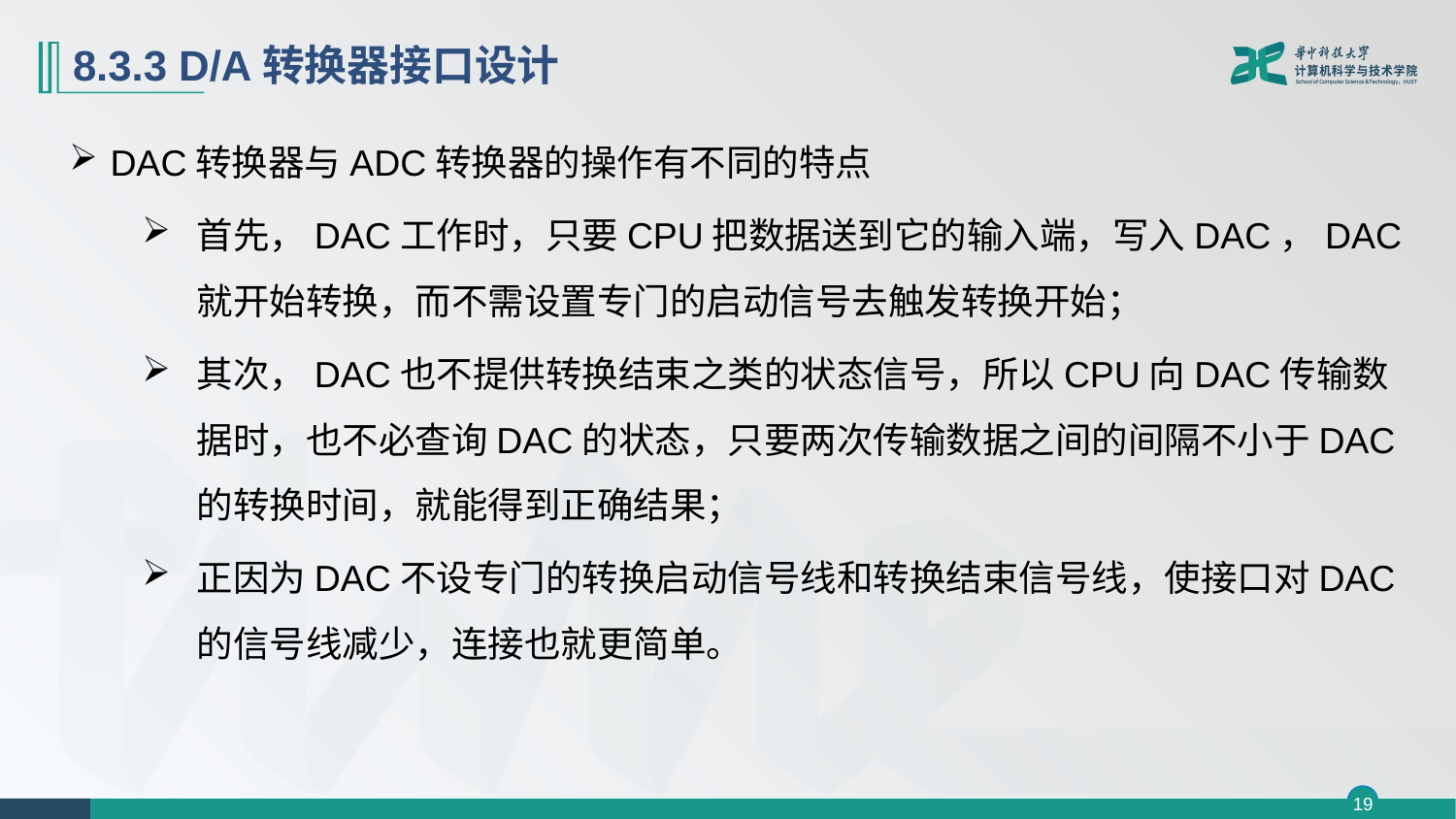

# 8.3.3 D/A转换器接口设计
DAC转换器与ADC转换器的操作有不同的特点
首先，DAC工作时，只要CPU把数据送到它的输入端，写入DAC，DAC就开始转换，而不需设置专门的启动信号去触发转换开始；
其次，DAC也不提供转换结束之类的状态信号，所以CPU向DAC传输数据时，也不必查询DAC的状态，只要两次传输数据之间的间隔不小于DAC的转换时间，就能得到正确结果；
正因为DAC不设专门的转换启动信号线和转换结束信号线，使接口对DAC的信号线减少，连接也就更简单。